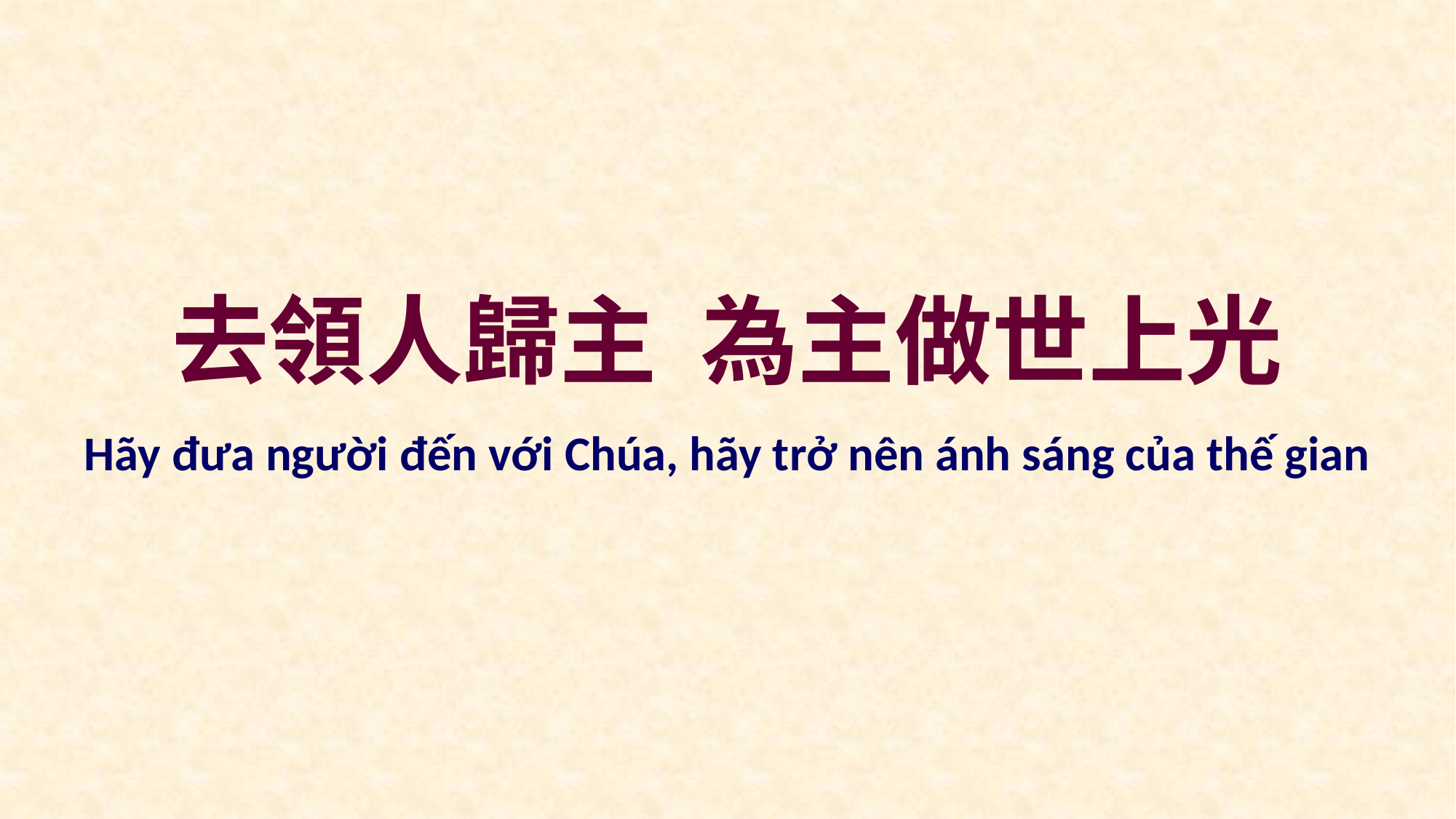

去領人歸主  為主做世上光
Hãy đưa người đến với Chúa, hãy trở nên ánh sáng của thế gian